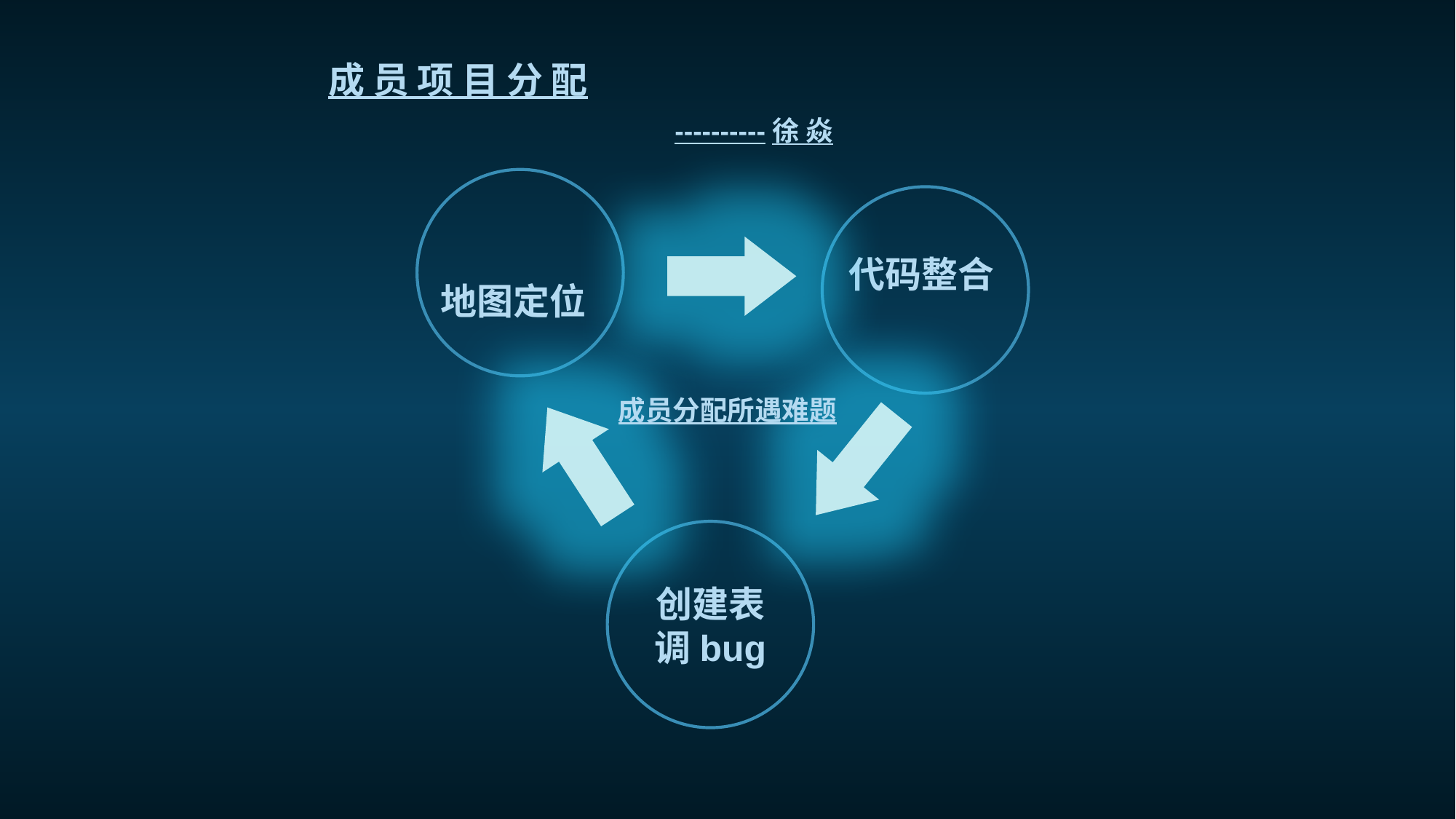

成 员 项 目 分 配
----------徐 焱

地图定位

代码整合

成员分配所遇难题

创建表
调bug